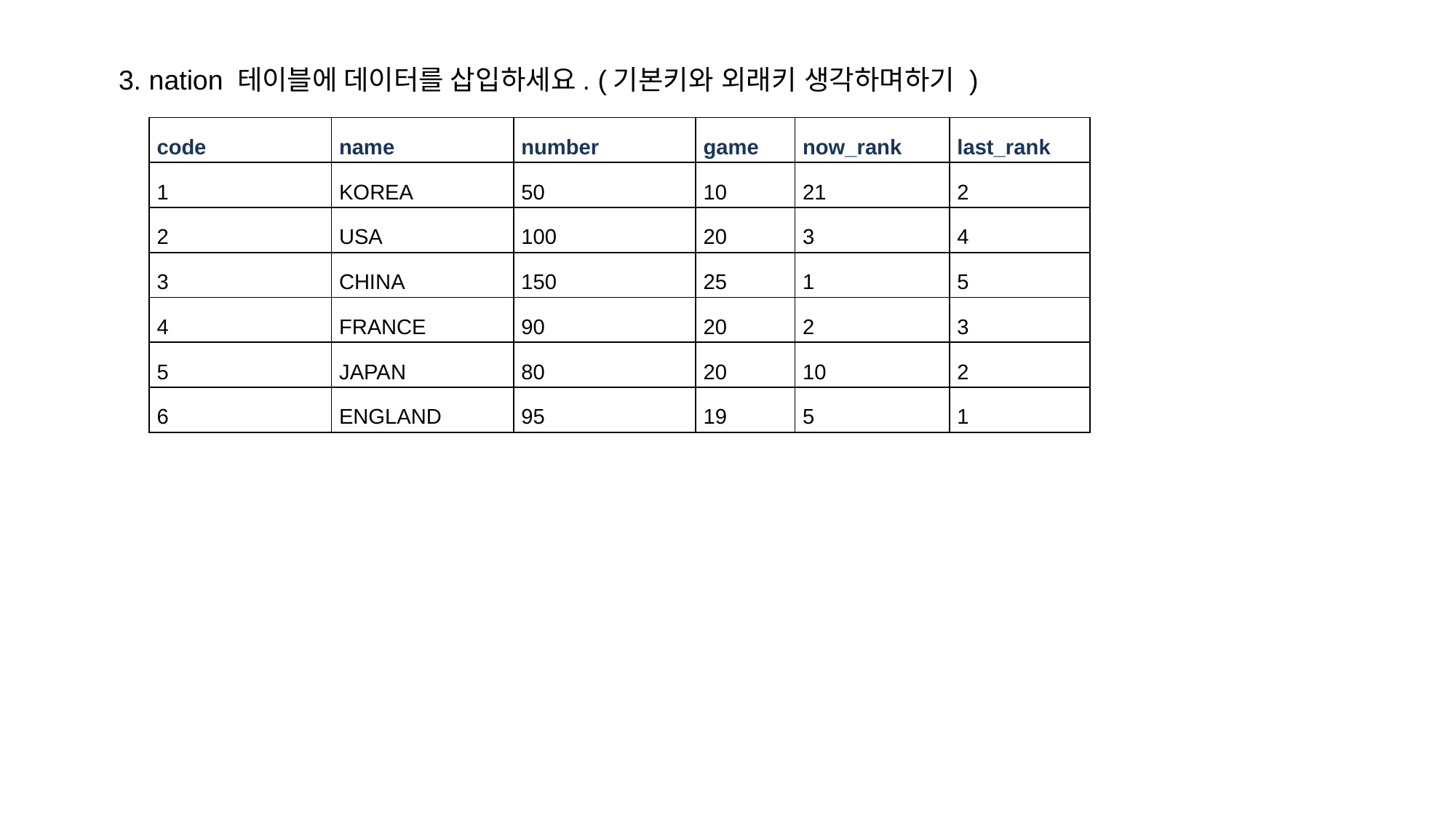

3. nation 테이블에 데이터를 삽입하세요. (기본키와 외래키 생각하며하기 )

| code | name | number | game | now\_rank | last\_rank |
| --- | --- | --- | --- | --- | --- |
| 1 | KOREA | 50 | 10 | 21 | 2 |
| 2 | USA | 100 | 20 | 3 | 4 |
| 3 | CHINA | 150 | 25 | 1 | 5 |
| 4 | FRANCE | 90 | 20 | 2 | 3 |
| 5 | JAPAN | 80 | 20 | 10 | 2 |
| 6 | ENGLAND | 95 | 19 | 5 | 1 |